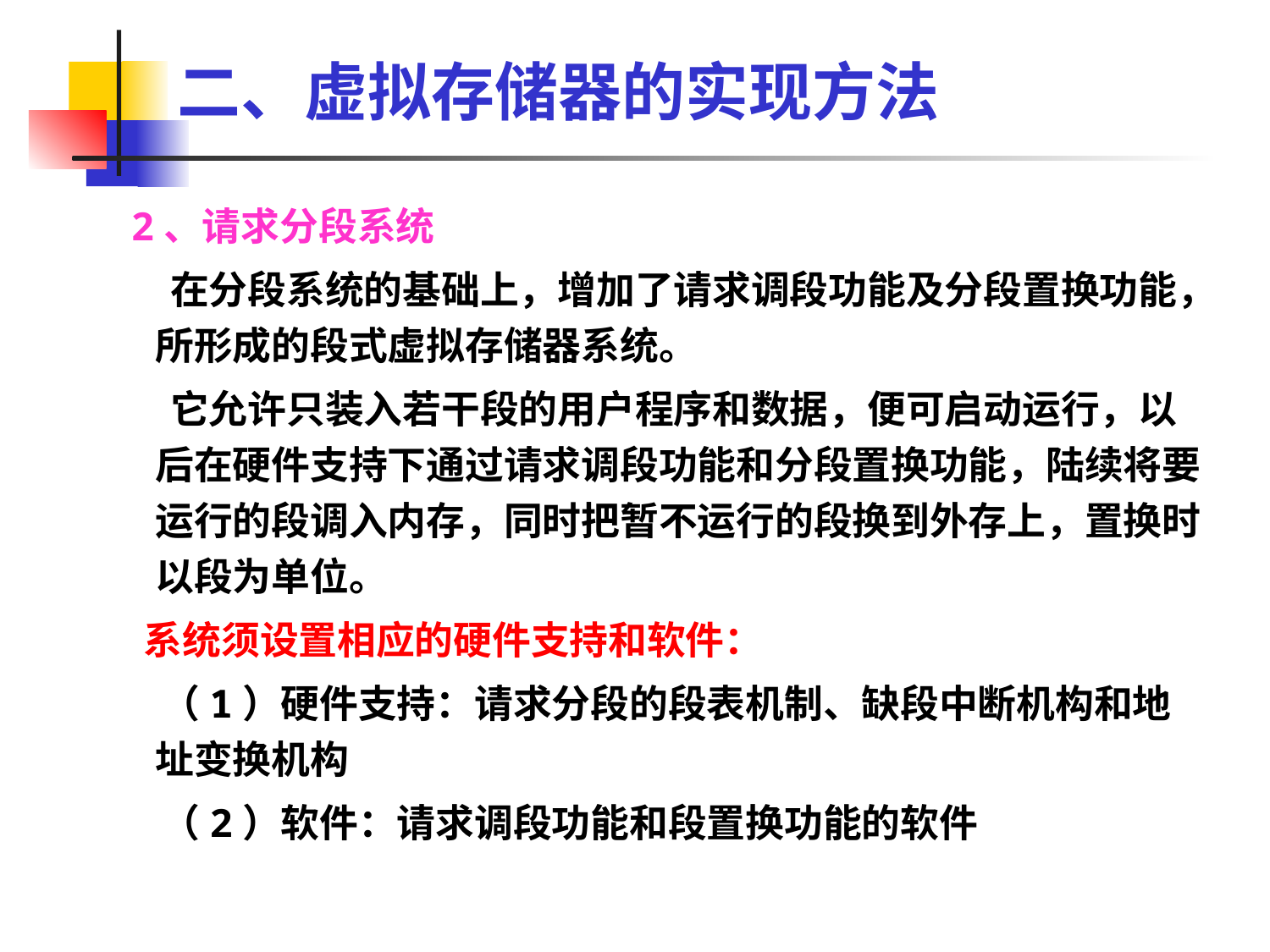

# 二、虚拟存储器的实现方法
 2、请求分段系统
      在分段系统的基础上，增加了请求调段功能及分段置换功能，所形成的段式虚拟存储器系统。
      它允许只装入若干段的用户程序和数据，便可启动运行，以后在硬件支持下通过请求调段功能和分段置换功能，陆续将要运行的段调入内存，同时把暂不运行的段换到外存上，置换时以段为单位。
   系统须设置相应的硬件支持和软件：
     （1）硬件支持：请求分段的段表机制、缺段中断机构和地址变换机构
     （2）软件：请求调段功能和段置换功能的软件